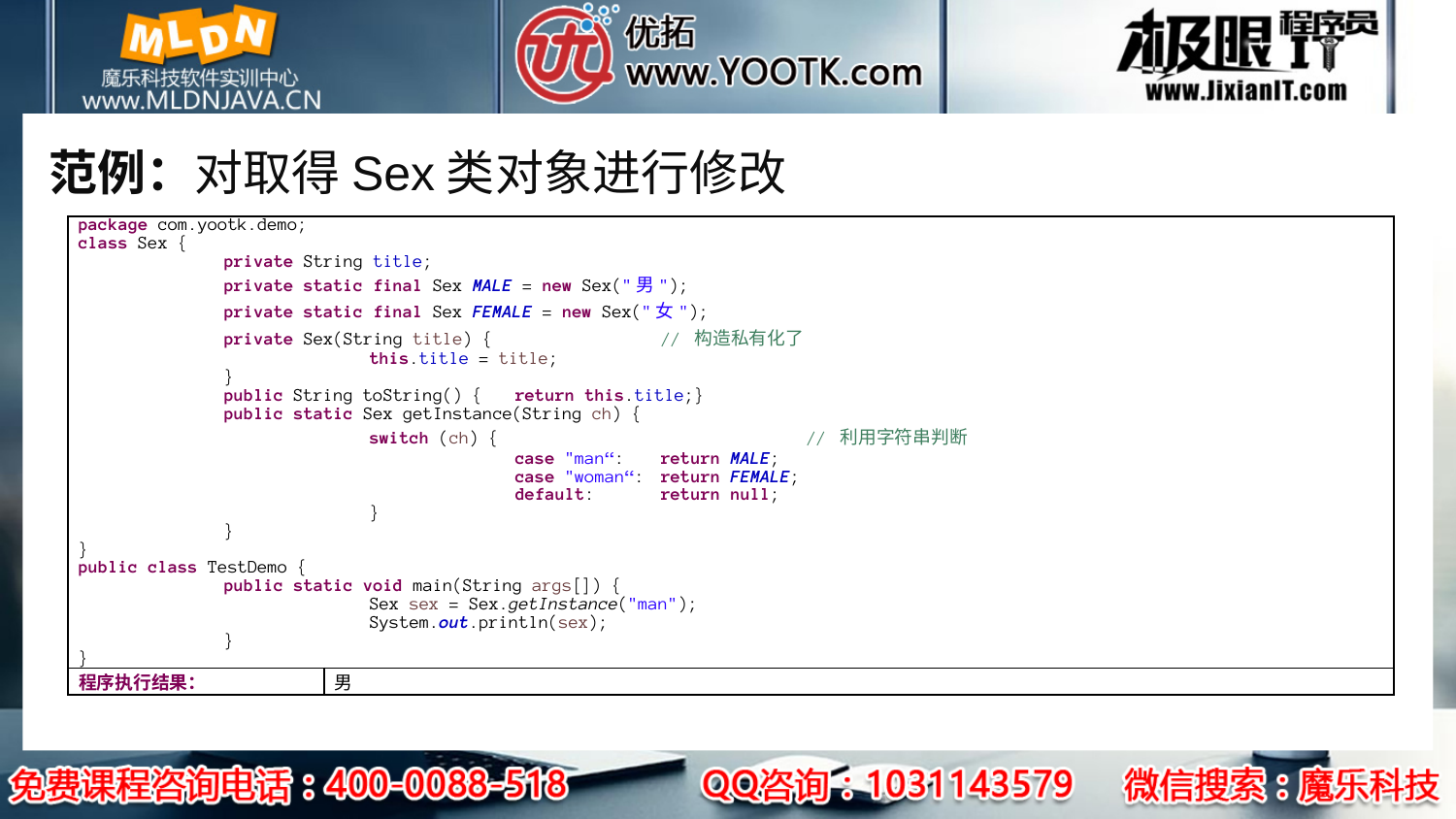

# 范例：对取得Sex类对象进行修改
| package com.yootk.demo; class Sex { private String title; private static final Sex MALE = new Sex("男"); private static final Sex FEMALE = new Sex("女"); private Sex(String title) { // 构造私有化了 this.title = title; } public String toString() { return this.title;} public static Sex getInstance(String ch) { switch (ch) { // 利用字符串判断 case "man“: return MALE; case "woman“: return FEMALE; default: return null; } } } public class TestDemo { public static void main(String args[]) { Sex sex = Sex.getInstance("man"); System.out.println(sex); } } |  |
| --- | --- |
| 程序执行结果： | 男 |